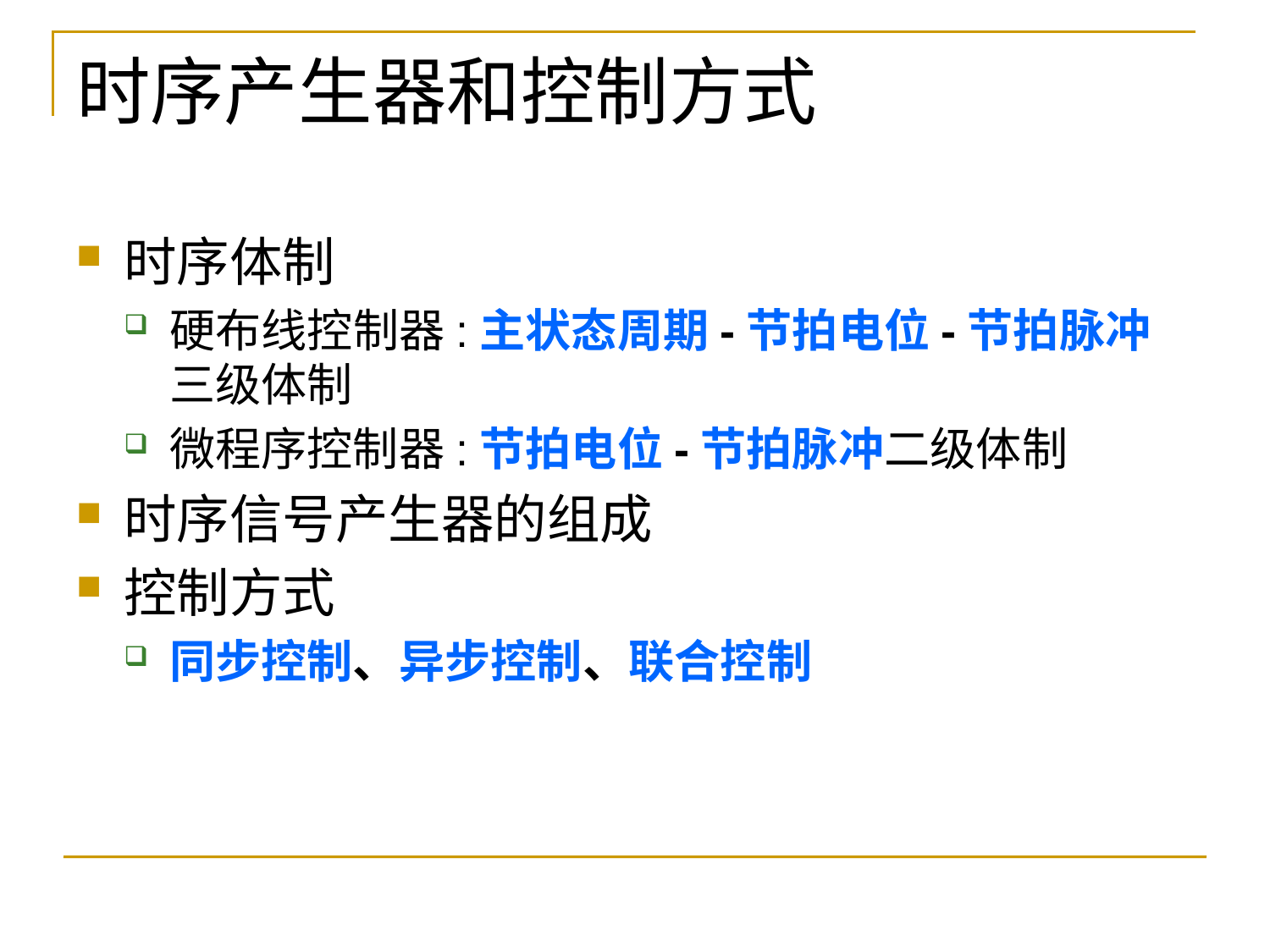

# 时序产生器和控制方式
时序体制
硬布线控制器:主状态周期-节拍电位-节拍脉冲三级体制
微程序控制器:节拍电位-节拍脉冲二级体制
时序信号产生器的组成
控制方式
同步控制、异步控制、联合控制
42